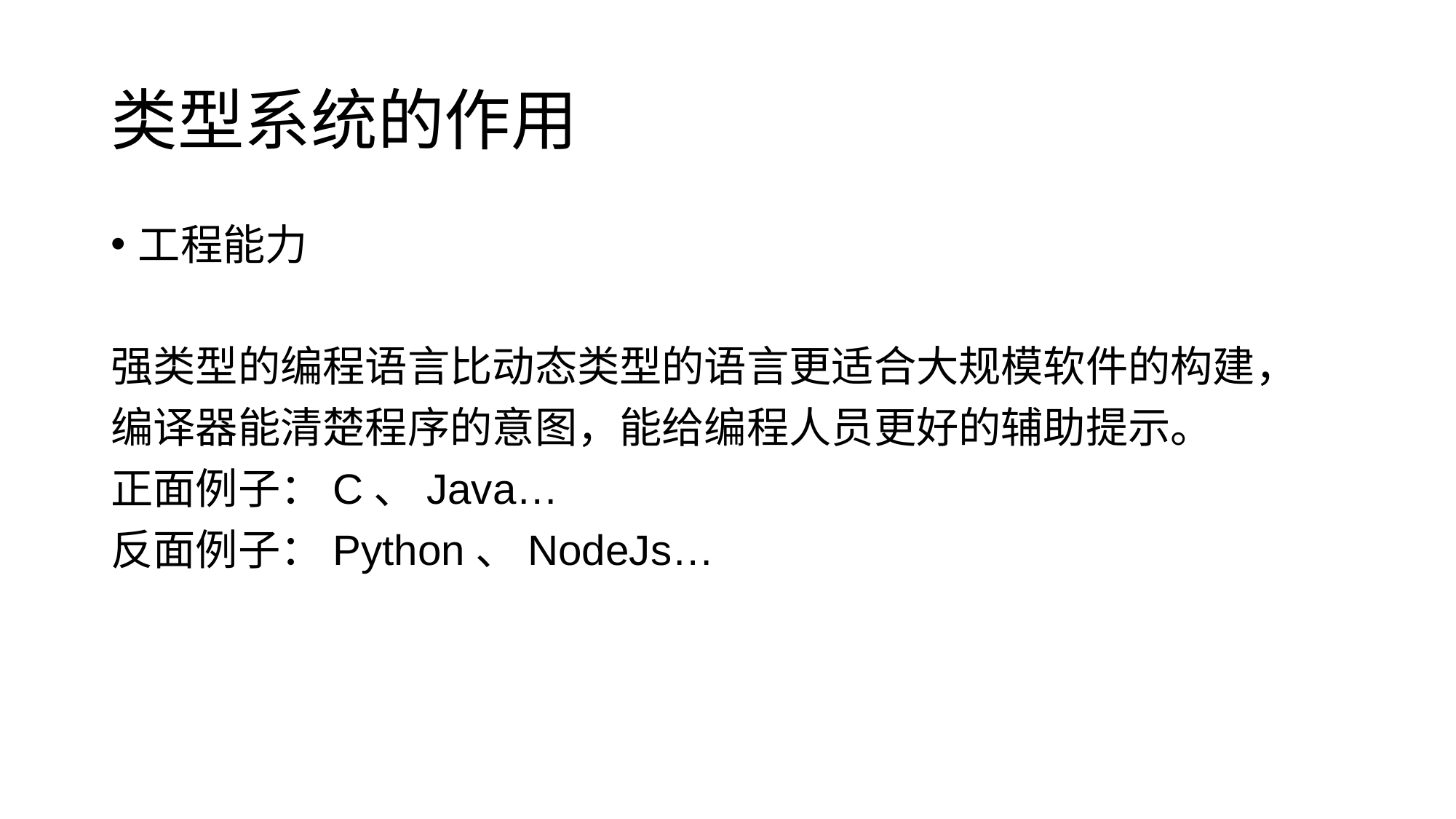

# 类型系统的作用
工程能力

强类型的编程语言比动态类型的语言更适合大规模软件的构建，
编译器能清楚程序的意图，能给编程人员更好的辅助提示。
正面例子：C、Java…
反面例子：Python、NodeJs…